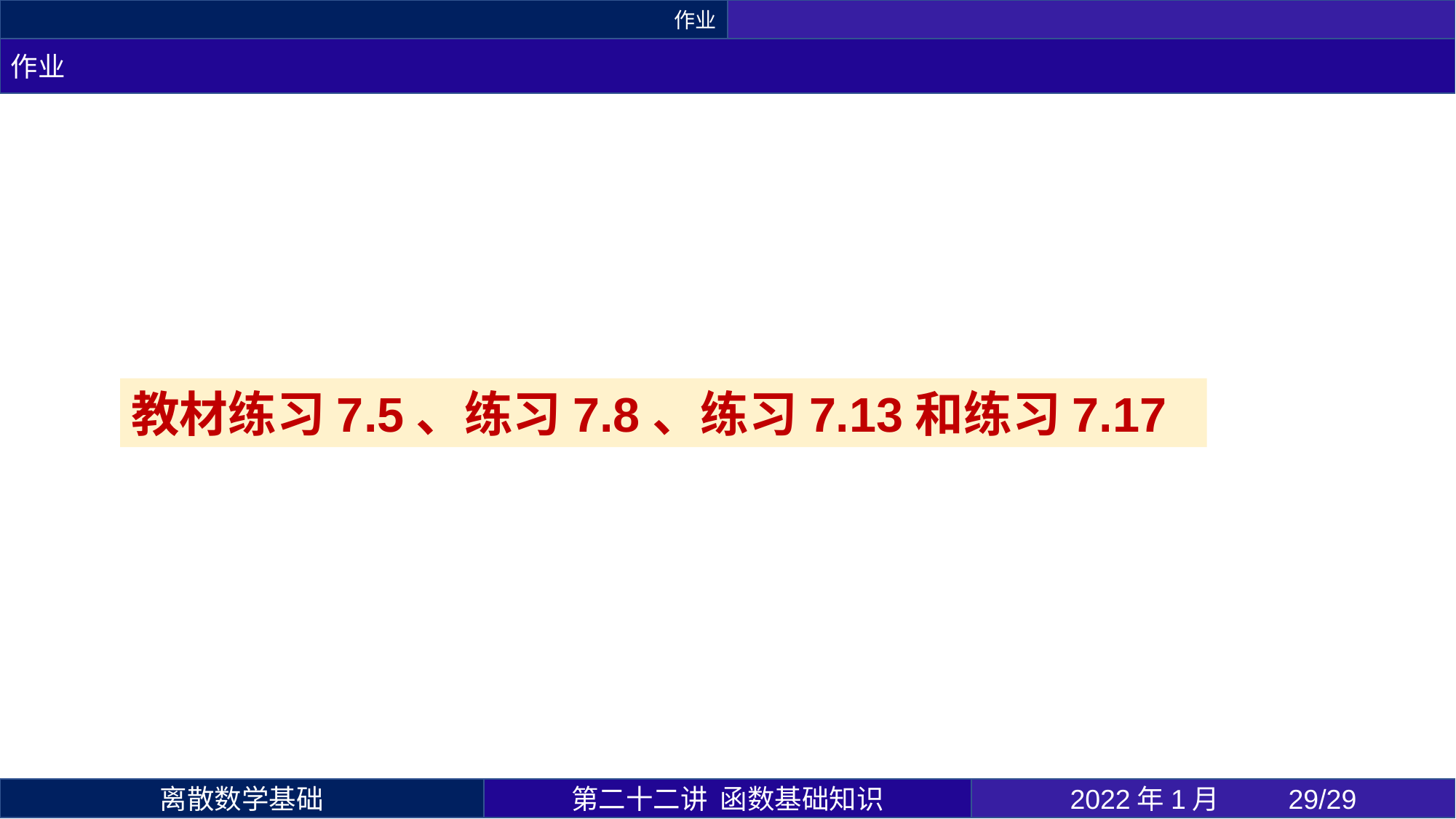

作业
作业
教材练习7.5、练习7.8、练习7.13和练习7.17
第二十二讲  函数基础知识
2022年1月 	29/29
离散数学基础